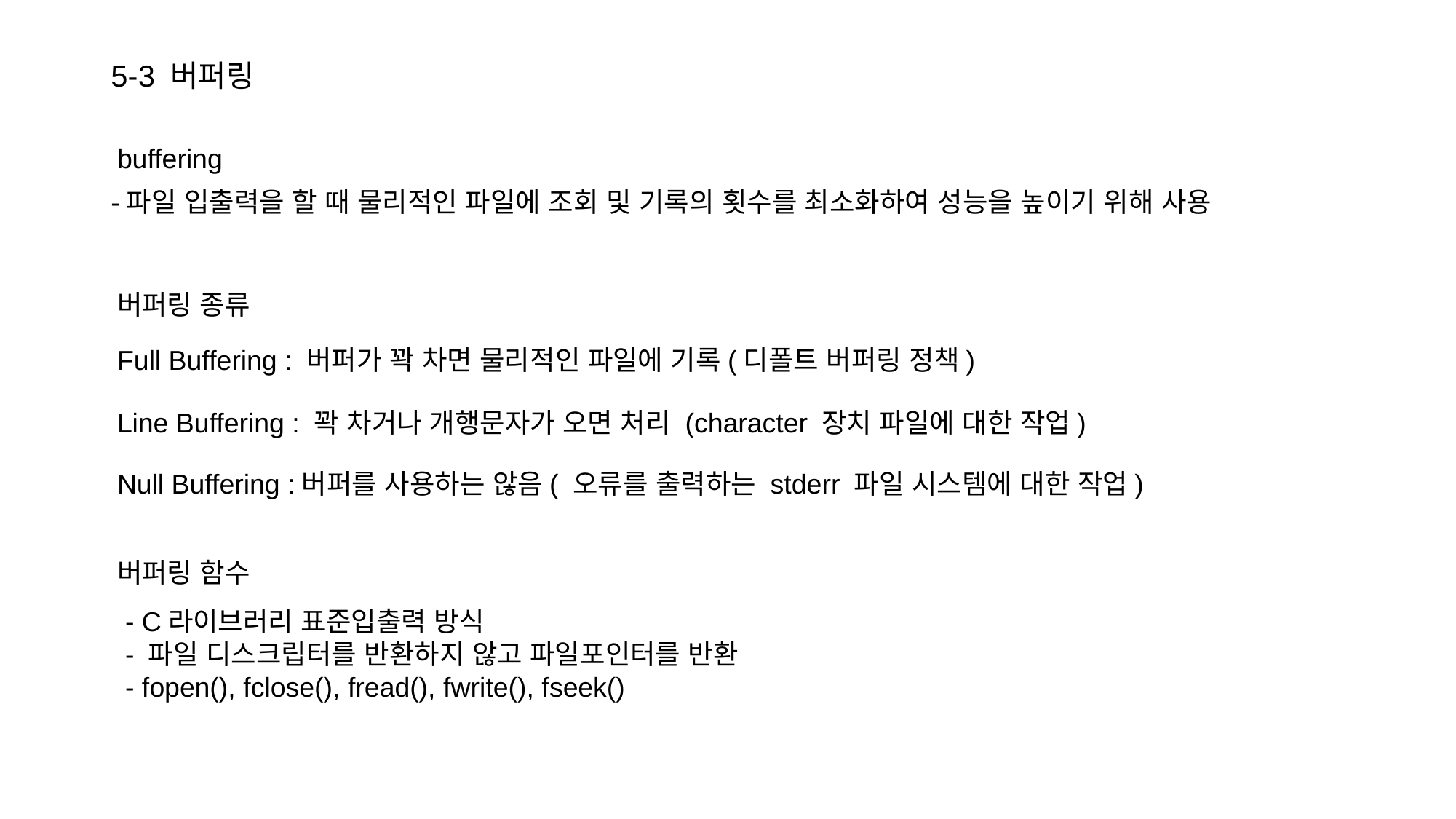

# 5-3 버퍼링
buffering
-파일 입출력을 할 때 물리적인 파일에 조회 및 기록의 횟수를 최소화하여 성능을 높이기 위해 사용

버퍼링 종류
Full Buffering : 버퍼가 꽉 차면 물리적인 파일에 기록(디폴트 버퍼링 정책)
Line Buffering : 꽉 차거나 개행문자가 오면 처리 (character 장치 파일에 대한 작업)
Null Buffering :버퍼를 사용하는 않음( 오류를 출력하는 stderr 파일 시스템에 대한 작업)
버퍼링 함수
- C라이브러리 표준입출력 방식
- 파일 디스크립터를 반환하지 않고 파일포인터를 반환
- fopen(), fclose(), fread(), fwrite(), fseek()